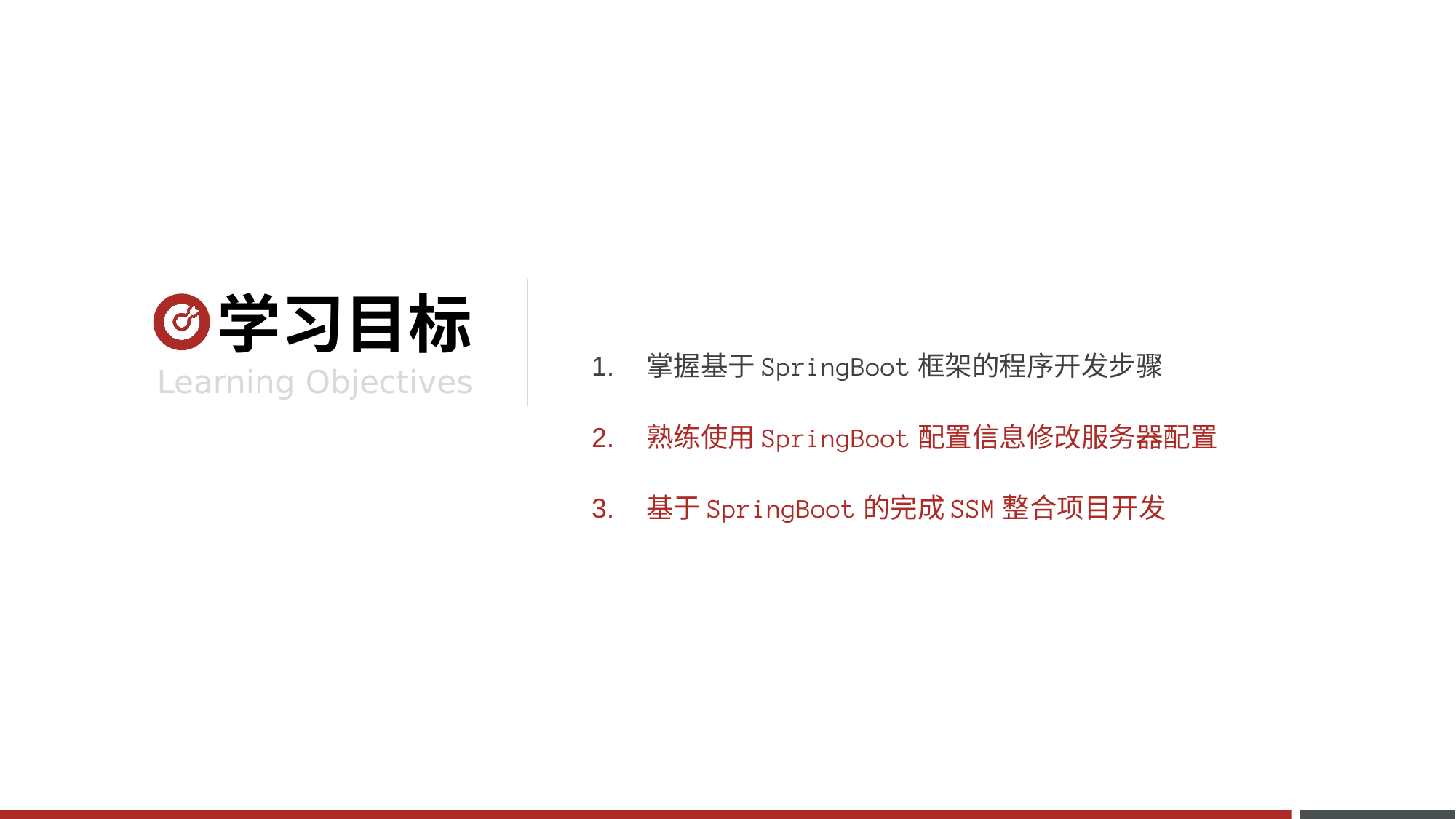

掌握基于SpringBoot框架的程序开发步骤
熟练使用SpringBoot配置信息修改服务器配置
基于SpringBoot的完成SSM整合项目开发